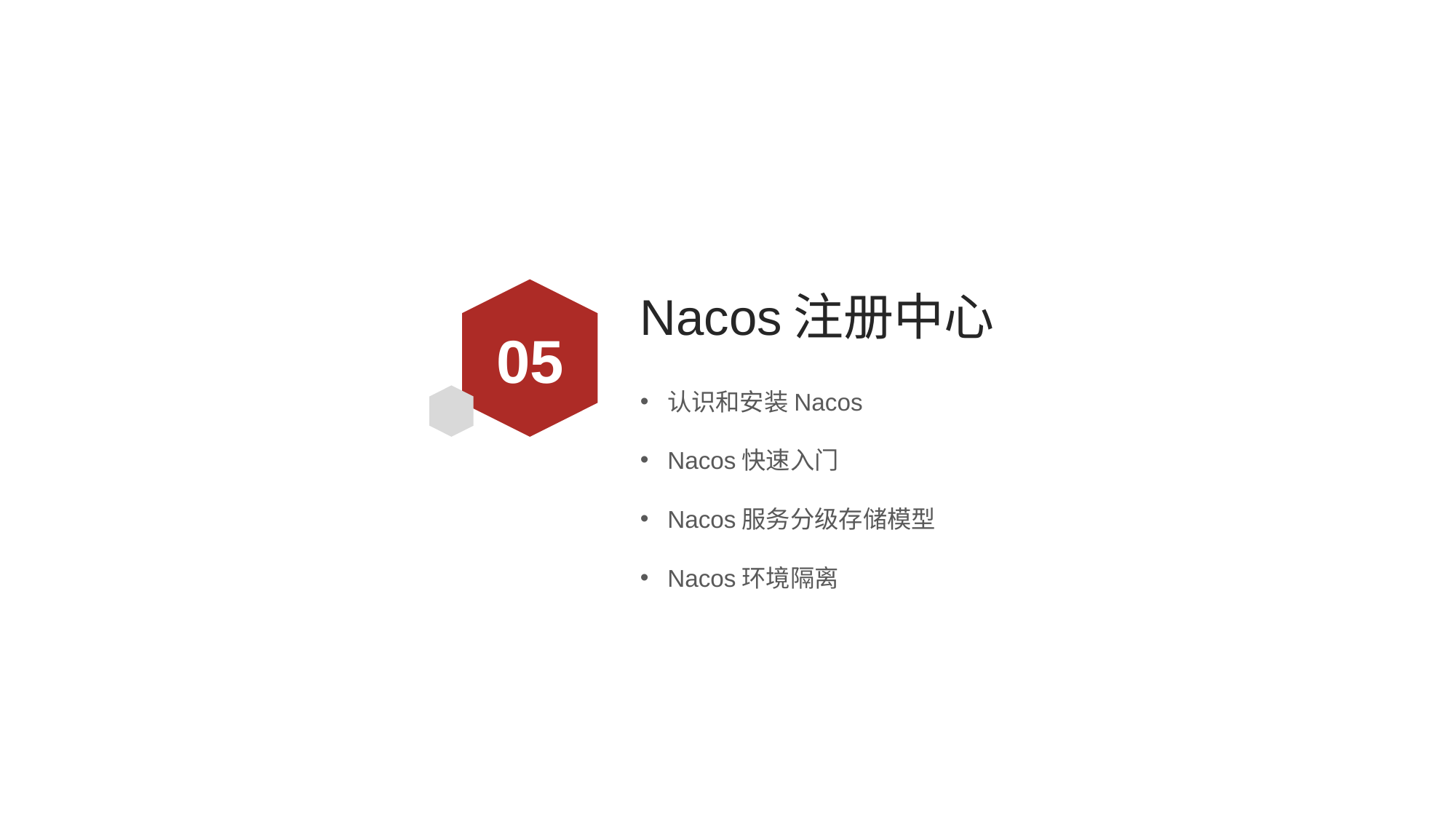

# Nacos注册中心
05
认识和安装Nacos
Nacos快速入门
Nacos服务分级存储模型
Nacos环境隔离